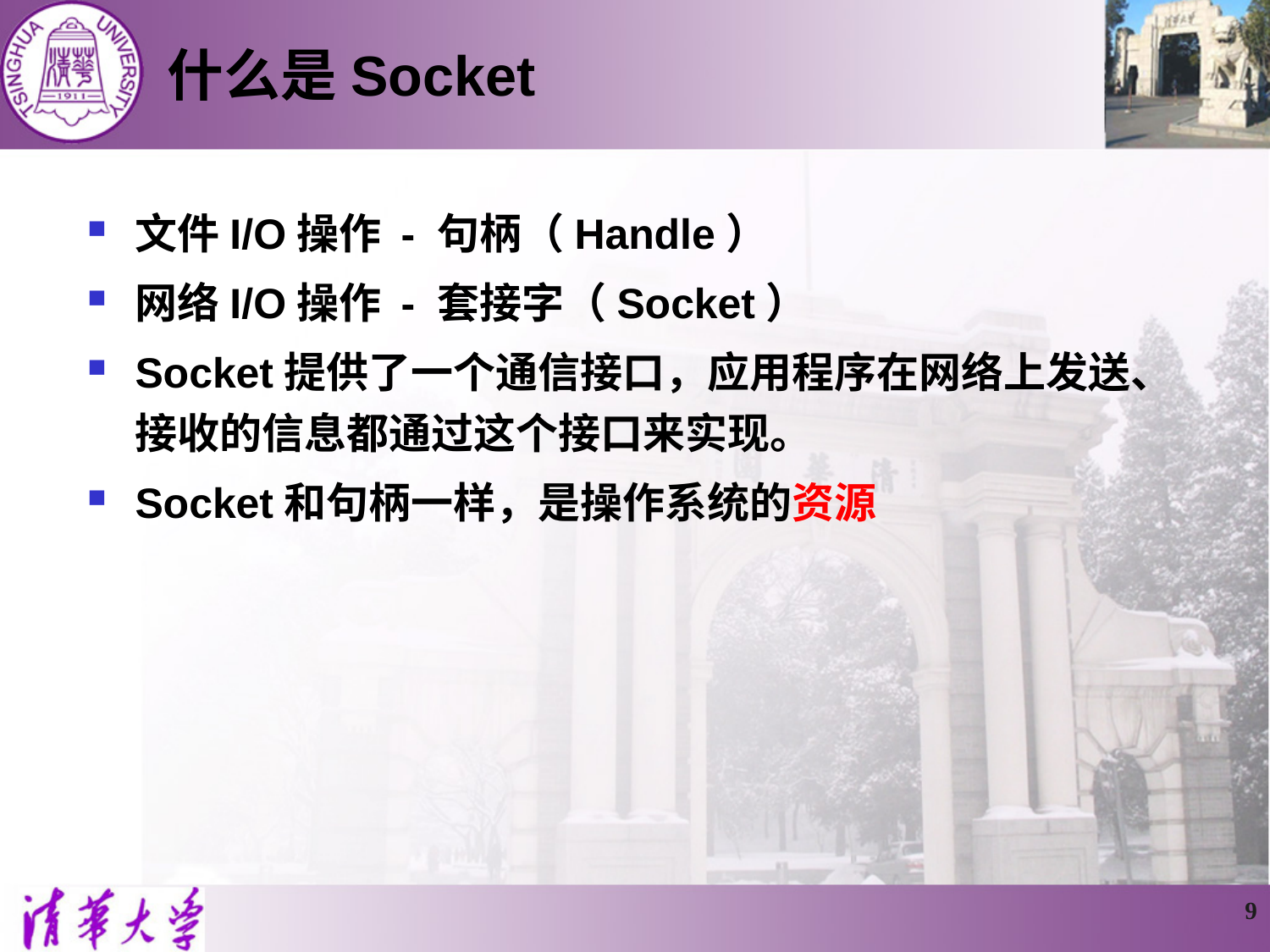

# 什么是Socket
文件I/O操作 - 句柄（Handle）
网络I/O操作 - 套接字（Socket）
Socket提供了一个通信接口，应用程序在网络上发送、接收的信息都通过这个接口来实现。
Socket和句柄一样，是操作系统的资源
9